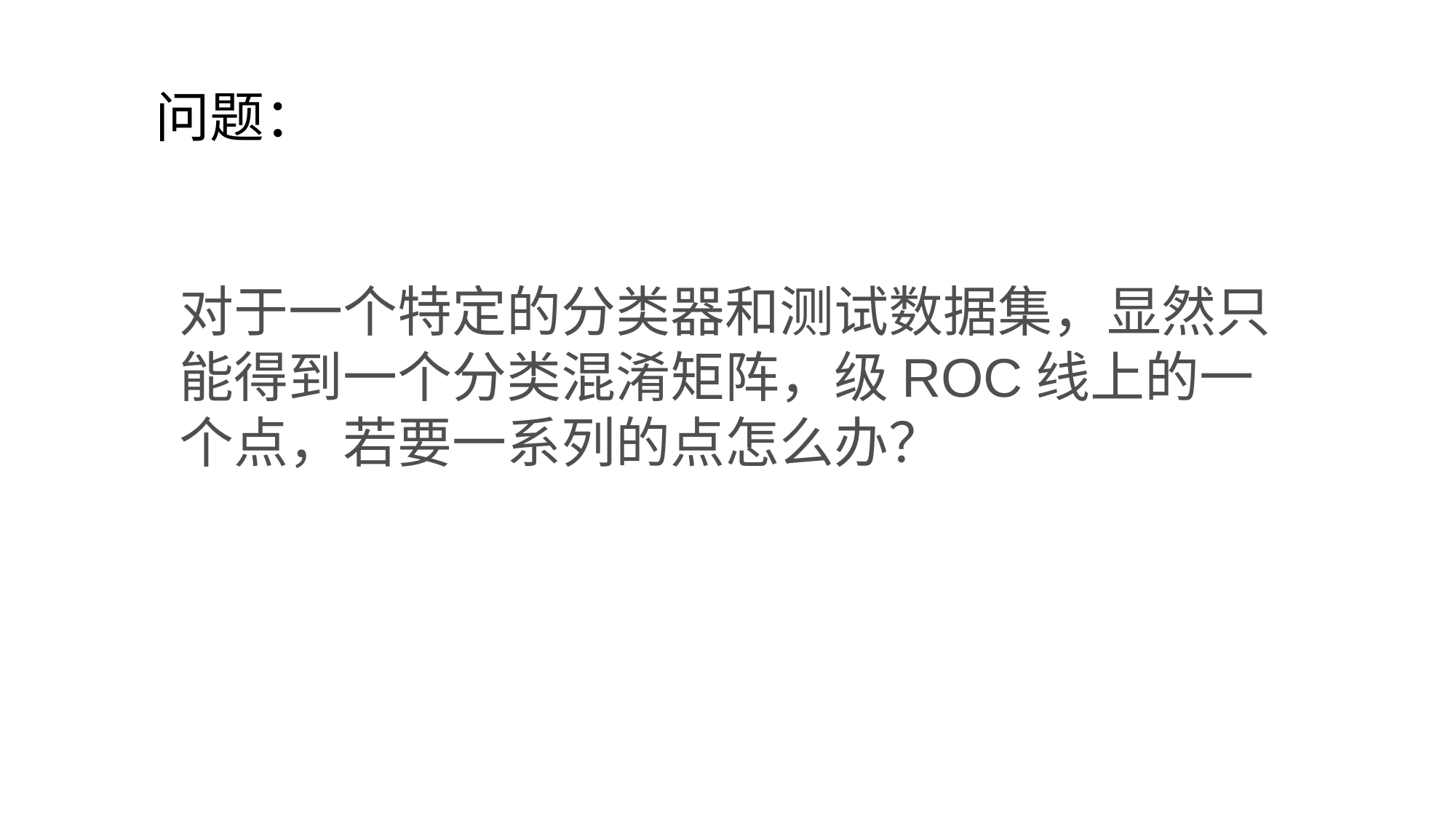

问题：
对于一个特定的分类器和测试数据集，显然只能得到一个分类混淆矩阵，级ROC线上的一个点，若要一系列的点怎么办？